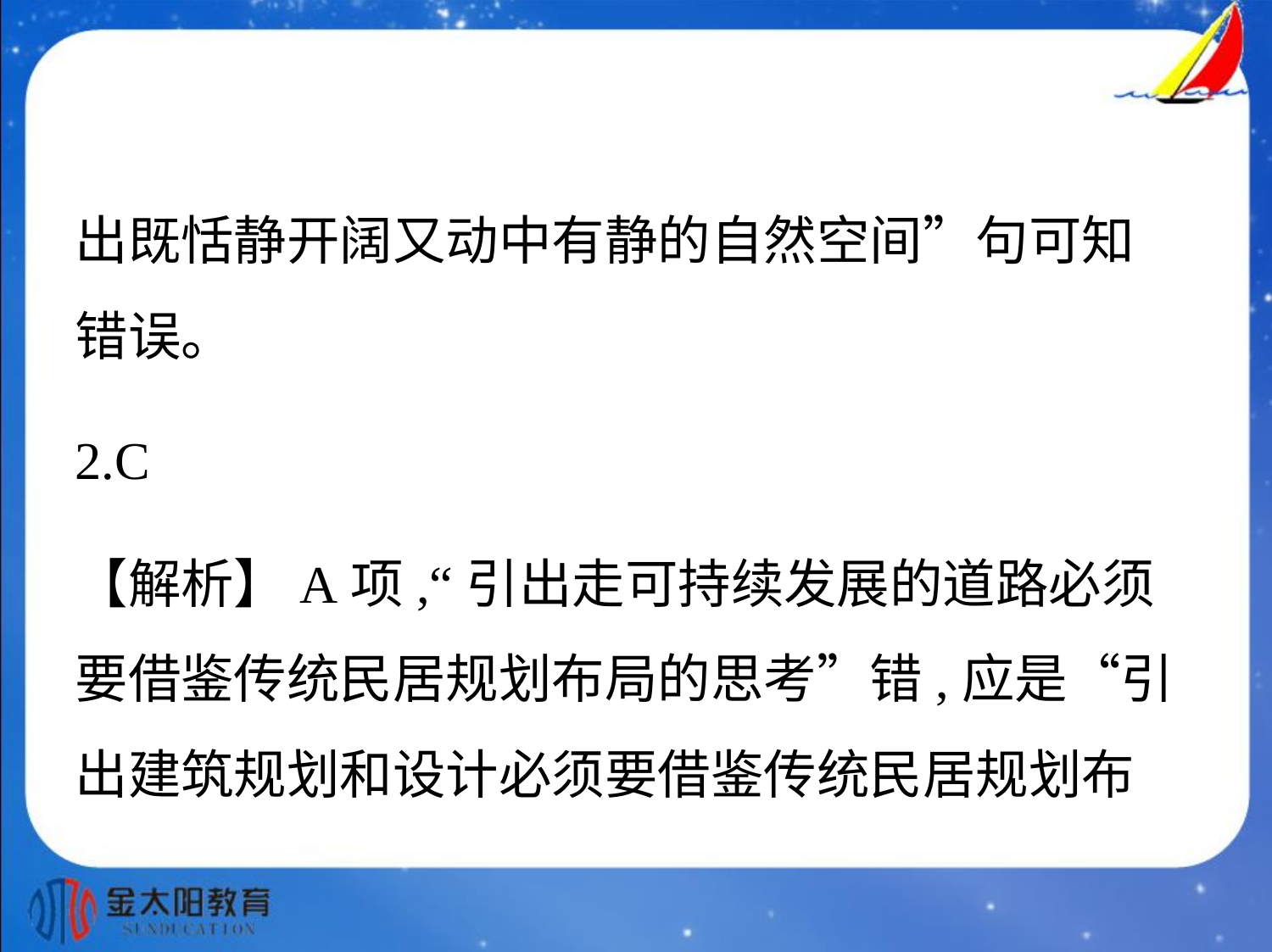

出既恬静开阔又动中有静的自然空间”句可知
错误。
2.C
【解析】A项,“引出走可持续发展的道路必须
要借鉴传统民居规划布局的思考”错,应是“引
出建筑规划和设计必须要借鉴传统民居规划布